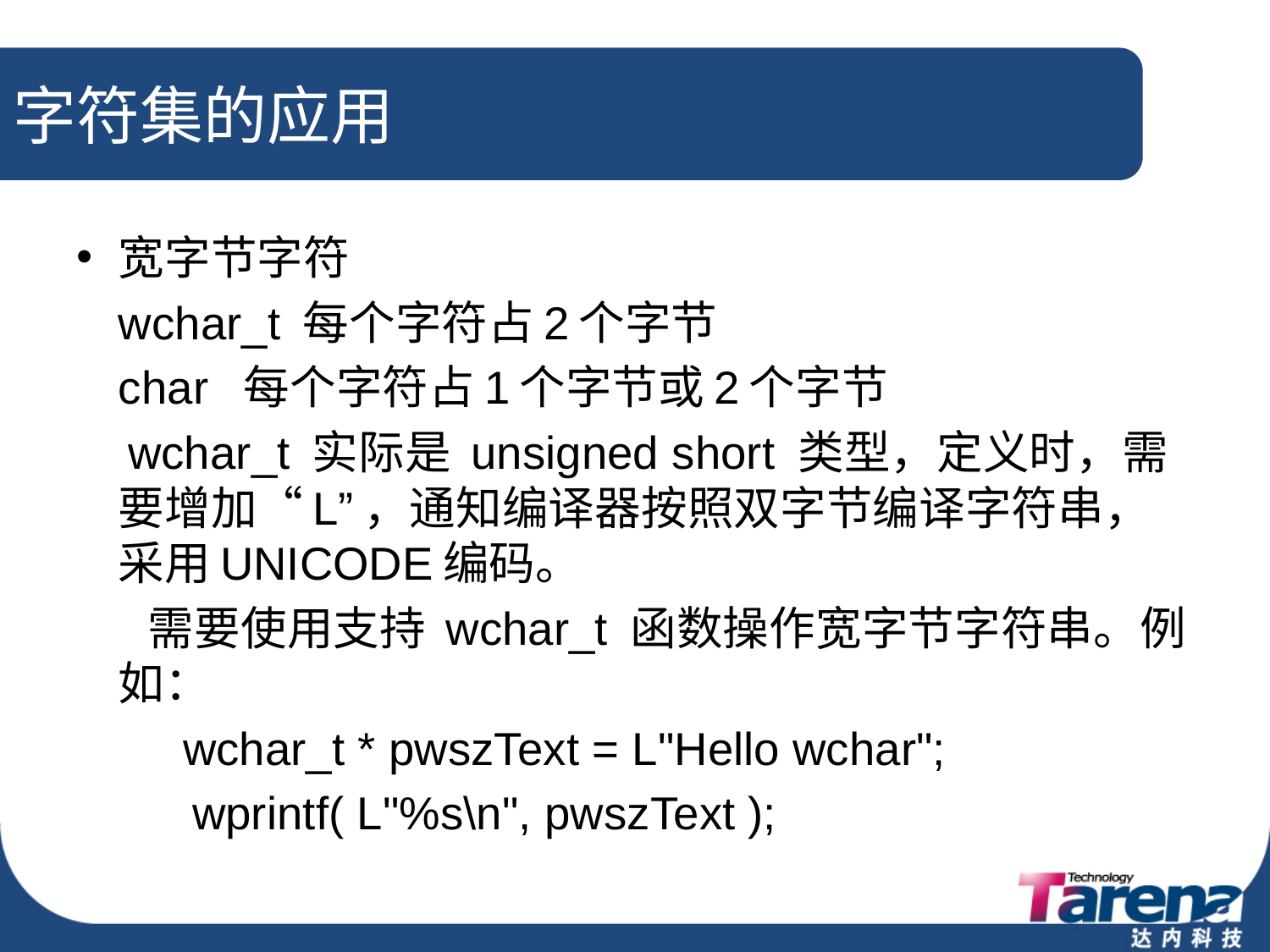

# 字符集的应用
宽字节字符
	wchar_t 每个字符占2个字节
	char  每个字符占1个字节或2个字节
    wchar_t 实际是 unsigned short 类型，定义时，需要增加“L”，通知编译器按照双字节编译字符串，采用UNICODE编码。
	  需要使用支持 wchar_t 函数操作宽字节字符串。例如：
	     wchar_t * pwszText = L"Hello wchar";
         wprintf( L"%s\n", pwszText );